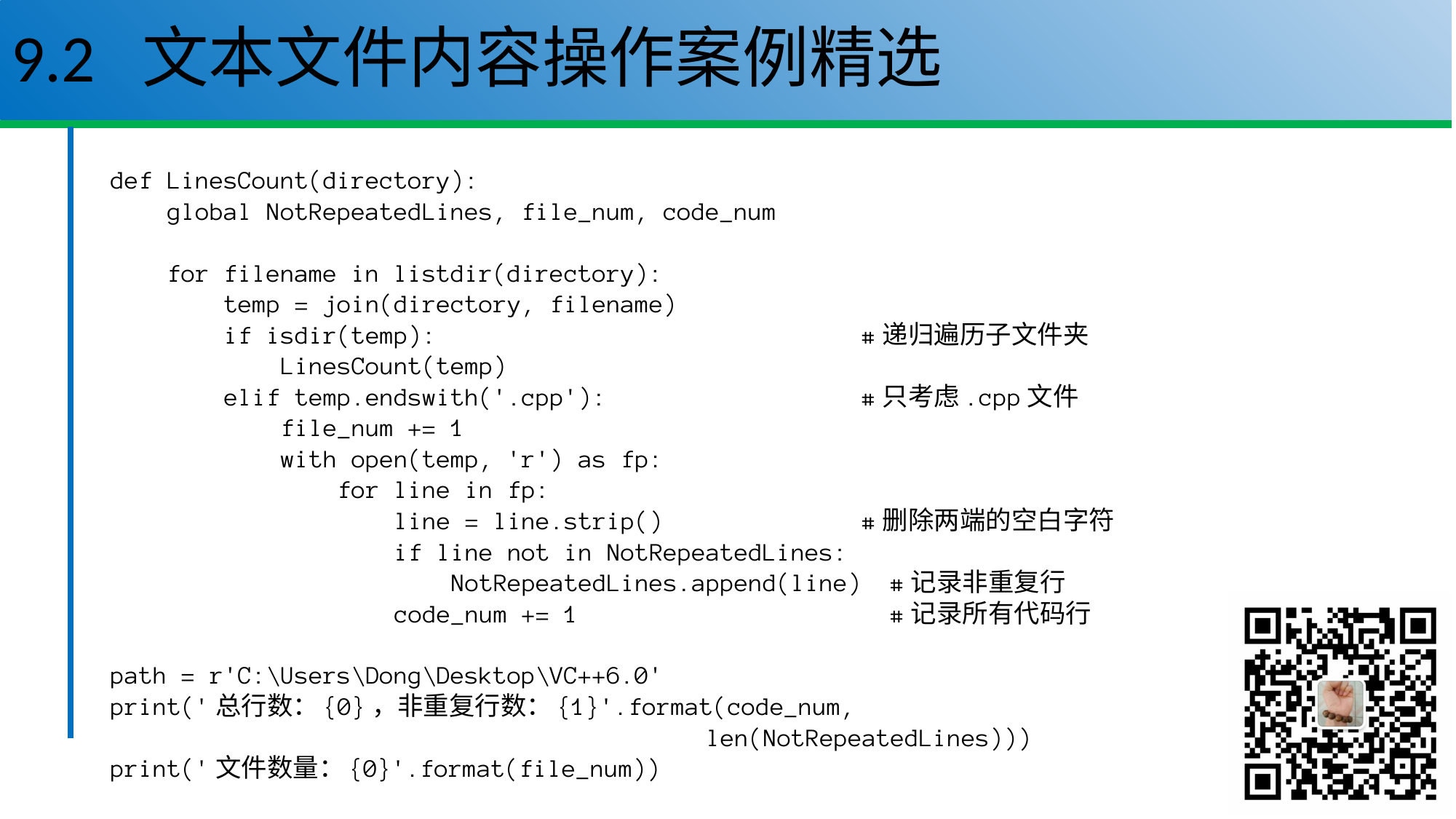

# 9.2  文本文件内容操作案例精选
def LinesCount(directory):
    global NotRepeatedLines, file_num, code_num

    for filename in listdir(directory):
        temp = join(directory, filename)
        if isdir(temp):                              #递归遍历子文件夹
            LinesCount(temp)
        elif temp.endswith('.cpp'):                  #只考虑.cpp文件
            file_num += 1
            with open(temp, 'r') as fp:
                for line in fp:
                    line = line.strip()              #删除两端的空白字符
                    if line not in NotRepeatedLines:
                        NotRepeatedLines.append(line)  #记录非重复行
                    code_num += 1                      #记录所有代码行

path = r'C:\Users\Dong\Desktop\VC++6.0'
print('总行数：{0}，非重复行数：{1}'.format(code_num,
                                          len(NotRepeatedLines)))
print('文件数量：{0}'.format(file_num))
22